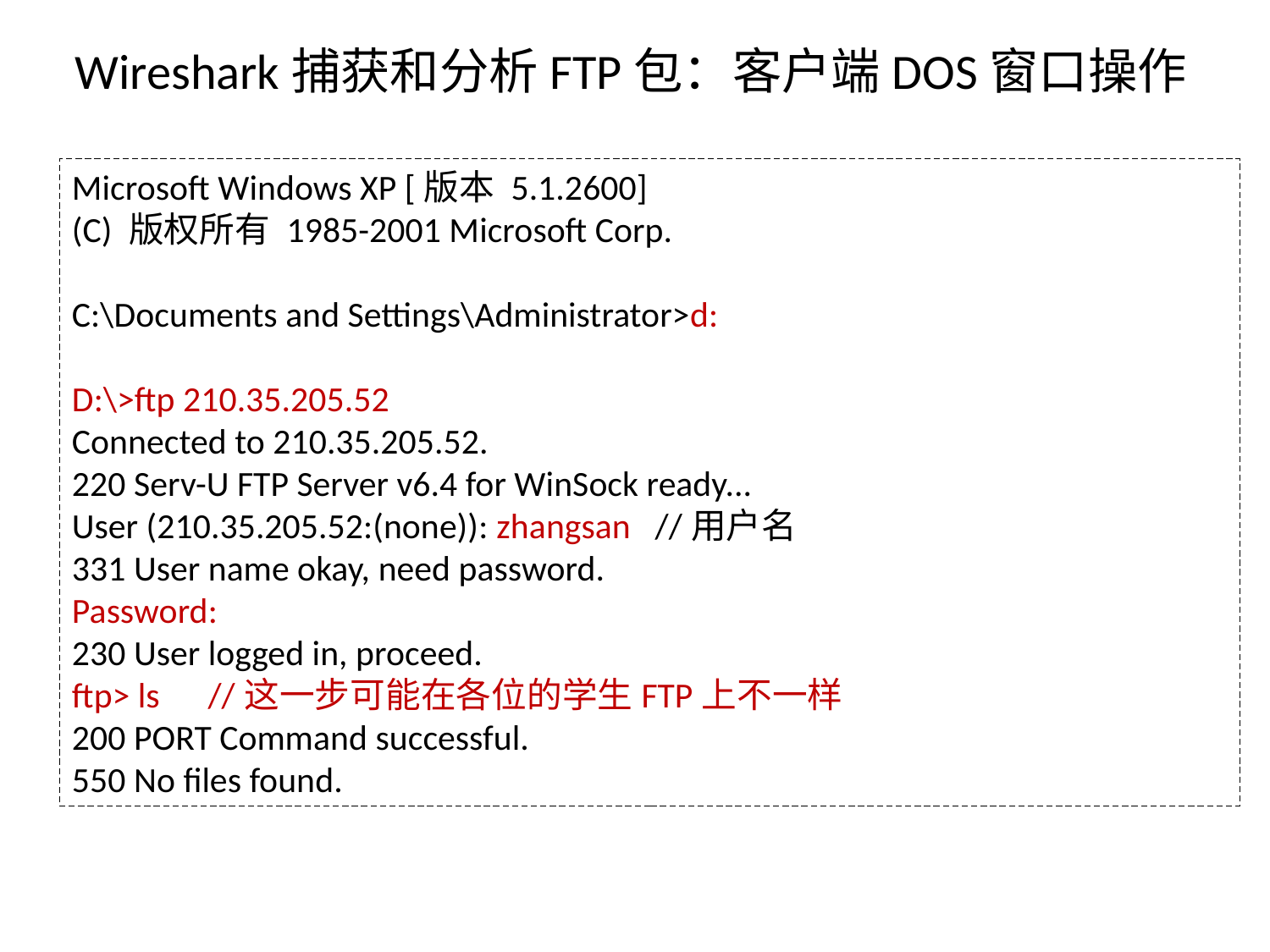

# Wireshark捕获和分析FTP包：客户端DOS窗口操作
Microsoft Windows XP [版本 5.1.2600]
(C) 版权所有 1985-2001 Microsoft Corp.

C:\Documents and Settings\Administrator>d:

D:\>ftp 210.35.205.52
Connected to 210.35.205.52.
220 Serv-U FTP Server v6.4 for WinSock ready...
User (210.35.205.52:(none)): zhangsan   //用户名
331 User name okay, need password.
Password:
230 User logged in, proceed.
ftp> ls      //这一步可能在各位的学生FTP上不一样
200 PORT Command successful.
550 No files found.